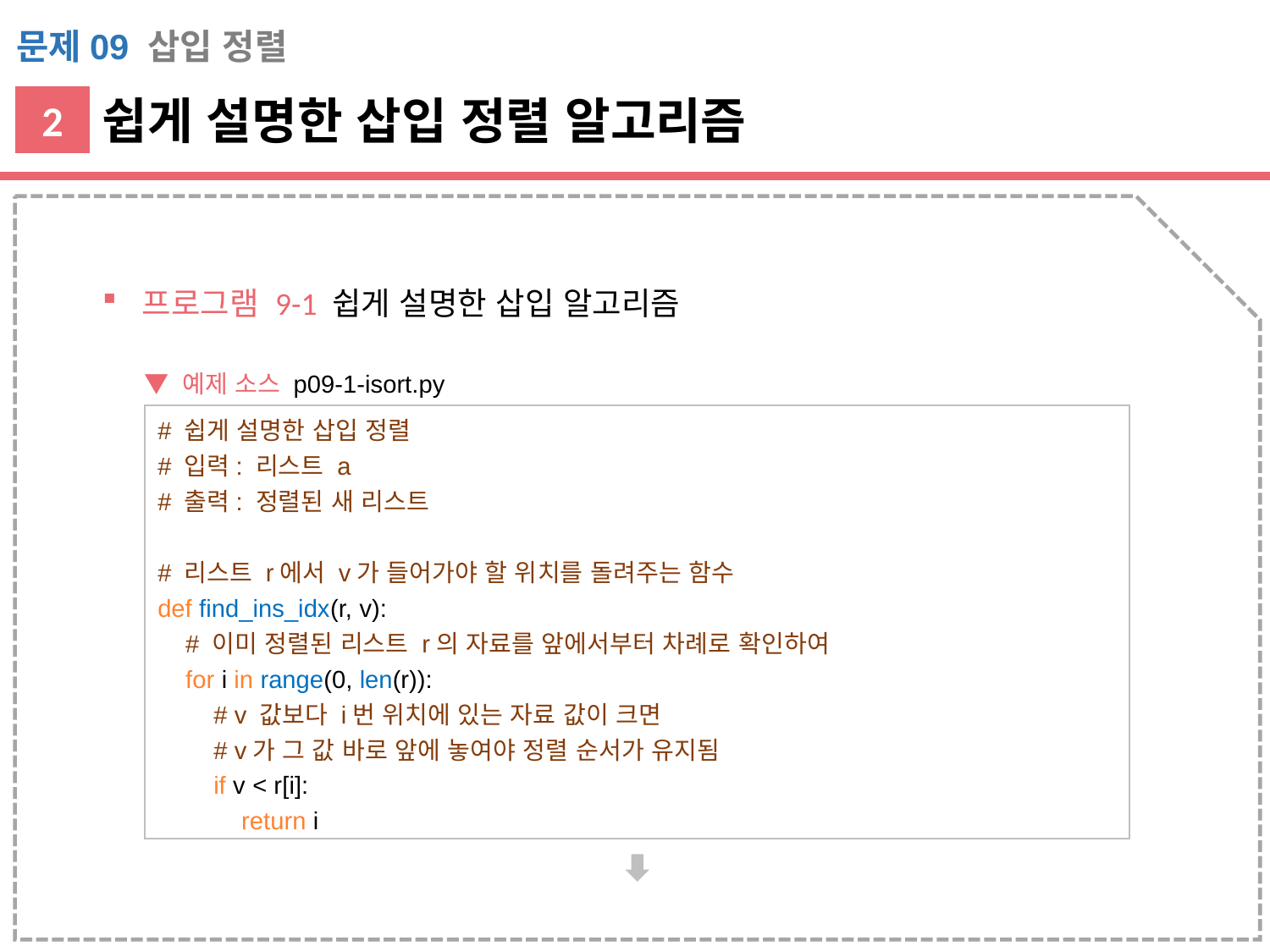

문제09 삽입 정렬
쉽게 설명한 삽입 정렬 알고리즘
2

프로그램 9-1 쉽게 설명한 삽입 알고리즘
▼ 예제 소스 p09-1-isort.py
# 쉽게 설명한 삽입 정렬
# 입력: 리스트 a
# 출력: 정렬된 새 리스트

# 리스트 r에서 v가 들어가야 할 위치를 돌려주는 함수
def find_ins_idx(r, v):
    # 이미 정렬된 리스트 r의 자료를 앞에서부터 차례로 확인하여
    for i in range(0, len(r)):
        # v 값보다 i번 위치에 있는 자료 값이 크면
        # v가 그 값 바로 앞에 놓여야 정렬 순서가 유지됨
        if v < r[i]:
            return i